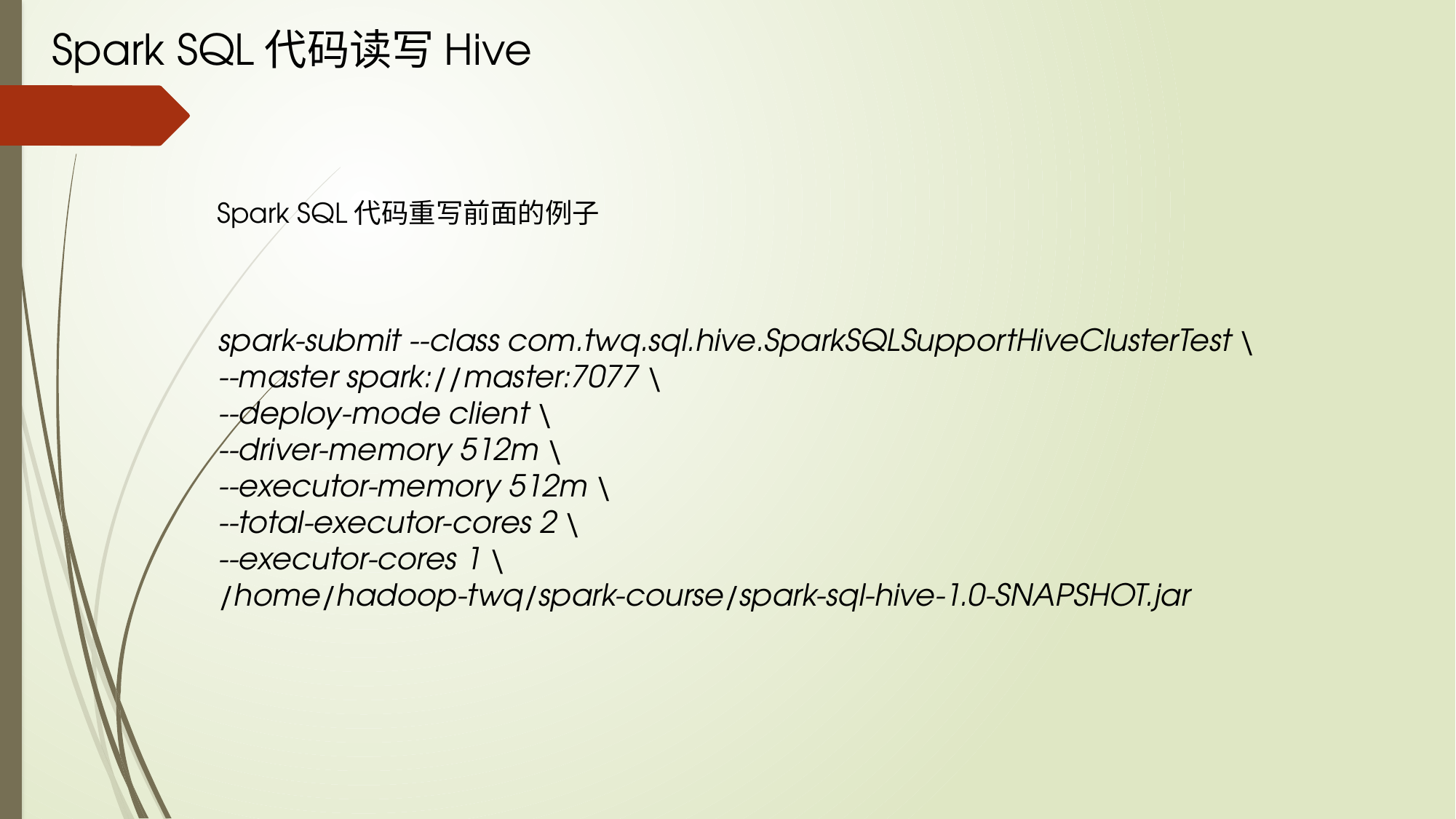

Spark SQL代码读写Hive
Spark SQL代码重写前面的例子
spark-submit --class com.twq.sql.hive.SparkSQLSupportHiveClusterTest \
--master spark://master:7077 \
--deploy-mode client \
--driver-memory 512m \
--executor-memory 512m \
--total-executor-cores 2 \
--executor-cores 1 \
/home/hadoop-twq/spark-course/spark-sql-hive-1.0-SNAPSHOT.jar